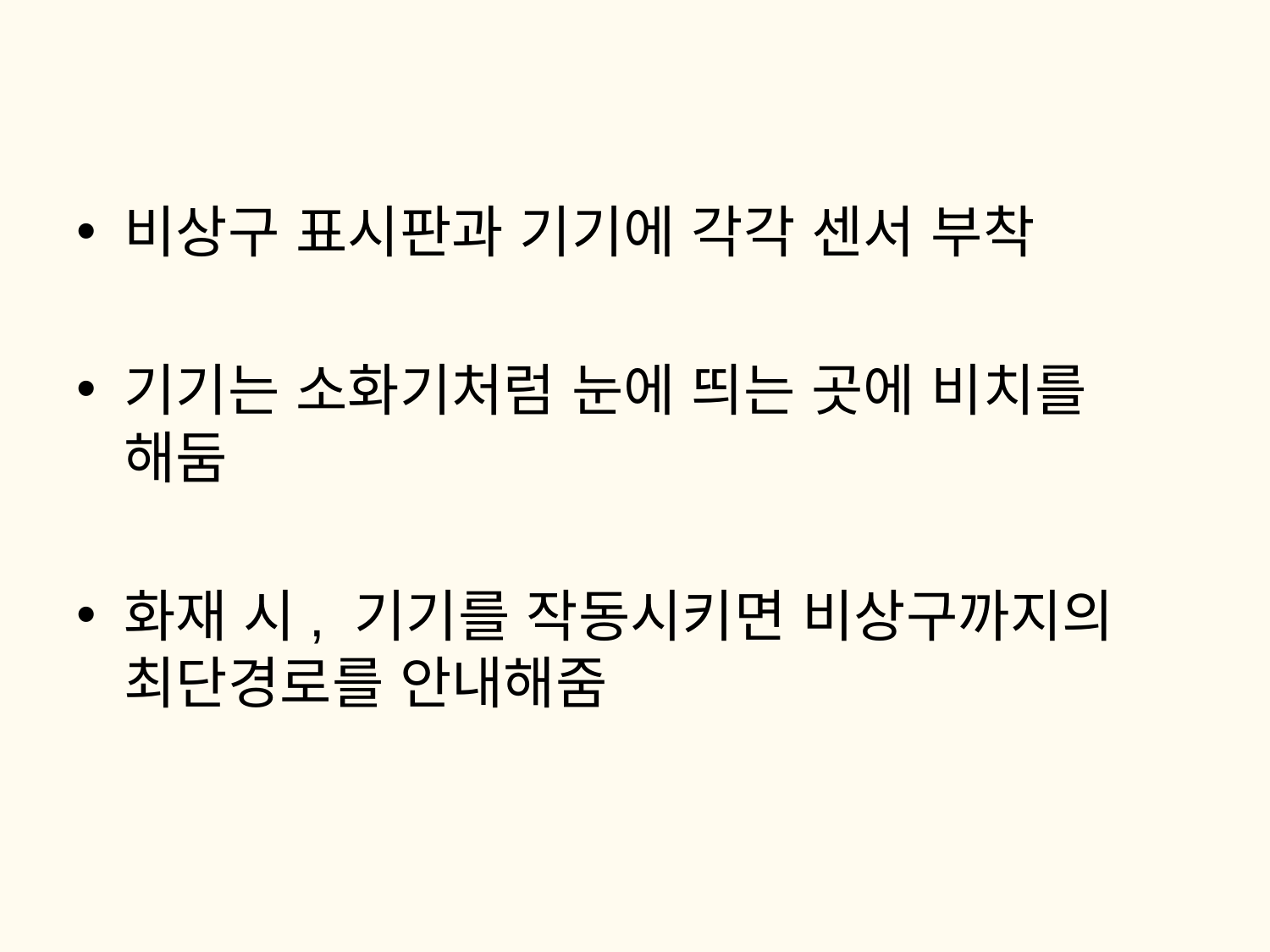

비상구 표시판과 기기에 각각 센서 부착

기기는 소화기처럼 눈에 띄는 곳에 비치를 해둠

화재 시, 기기를 작동시키면 비상구까지의 최단경로를 안내해줌